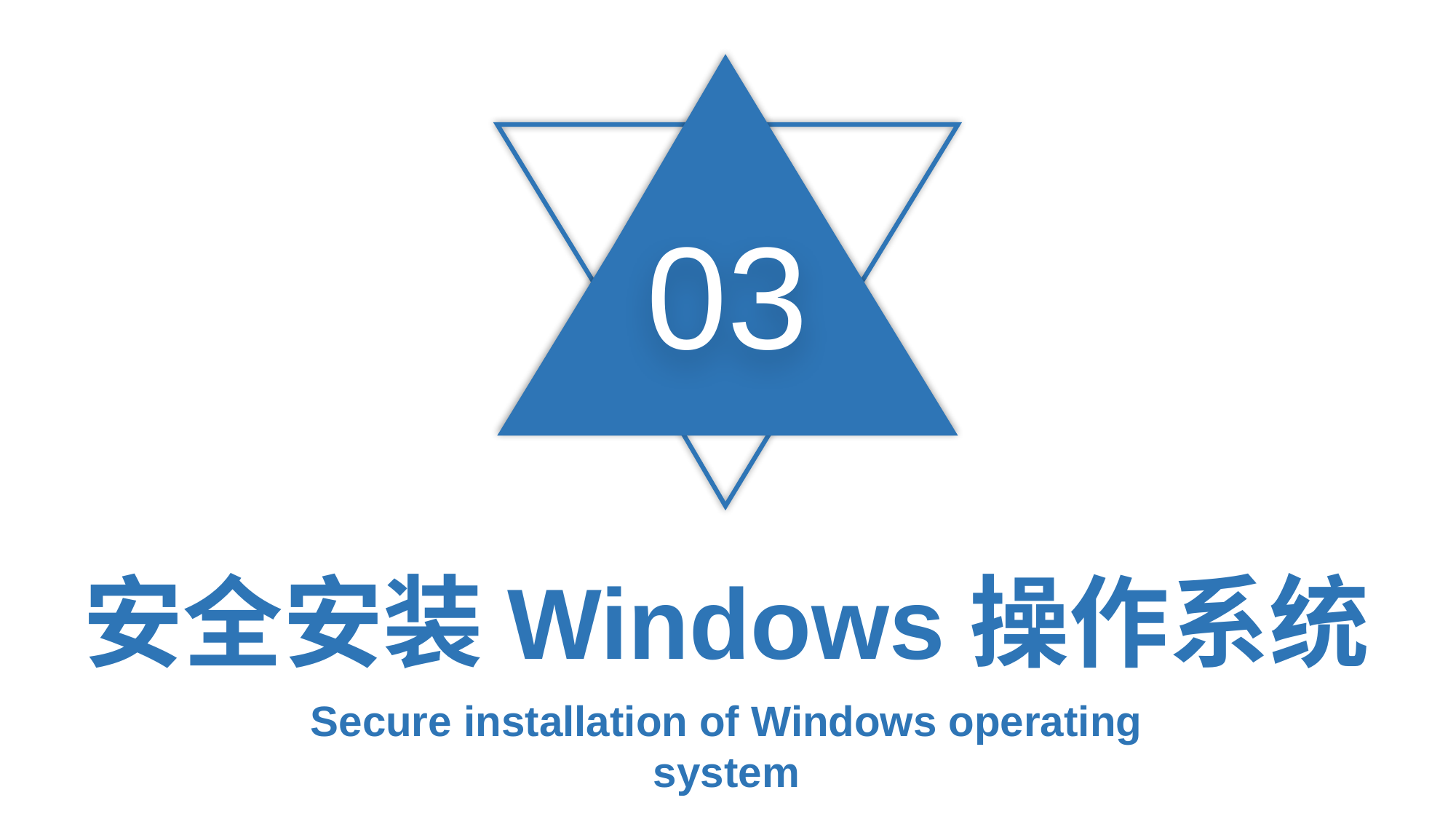

03
安全安装Windows操作系统
Secure installation of Windows operating system